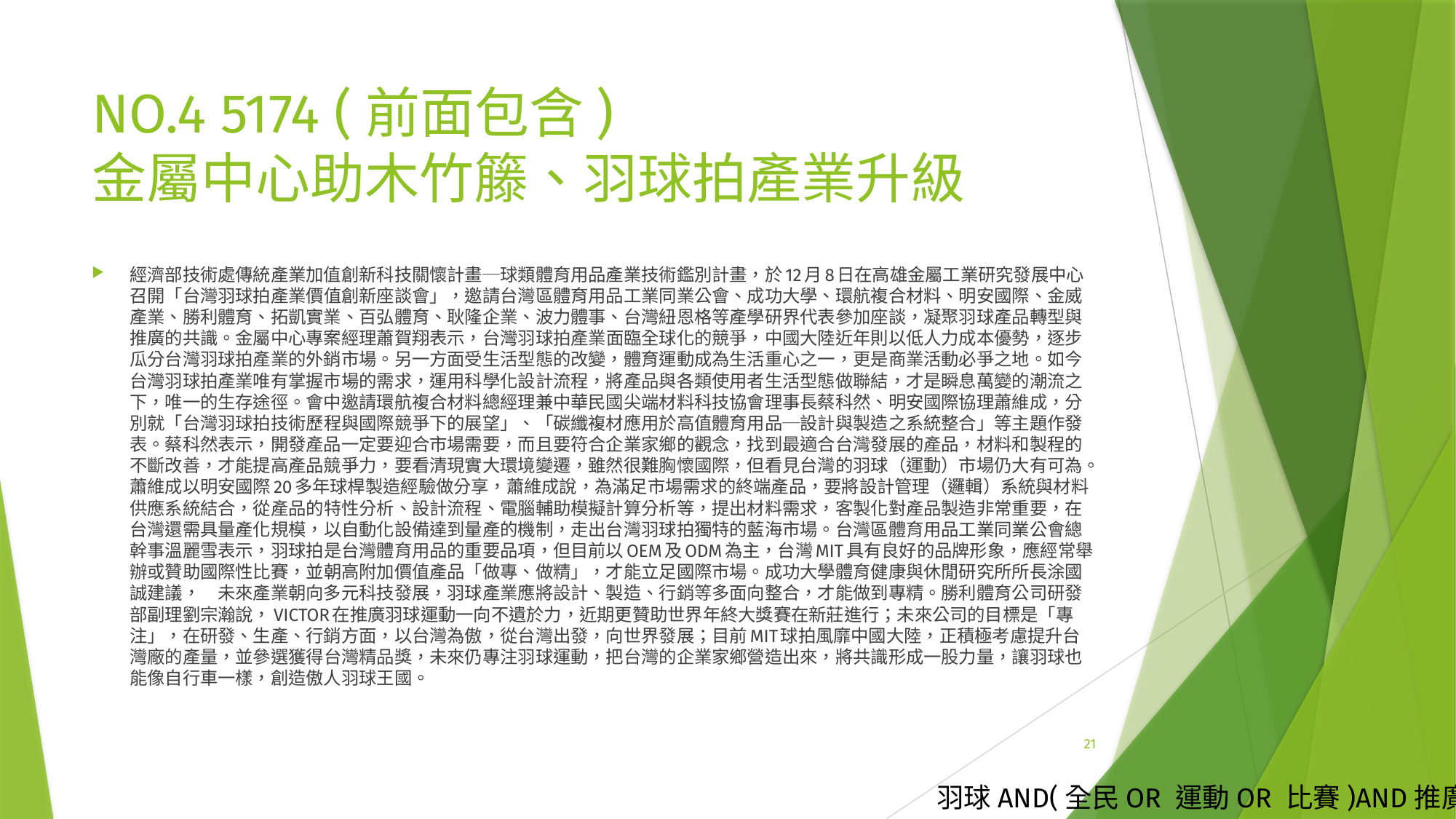

# NO.4 5174 (前面包含) 金屬中心助木竹籐、羽球拍產業升級
經濟部技術處傳統產業加值創新科技關懷計畫─球類體育用品產業技術鑑別計畫，於12月8日在高雄金屬工業研究發展中心召開「台灣羽球拍產業價值創新座談會」，邀請台灣區體育用品工業同業公會、成功大學、環航複合材料、明安國際、金威產業、勝利體育、拓凱實業、百弘體育、耿隆企業、波力體事、台灣紐恩格等產學研界代表參加座談，凝聚羽球產品轉型與推廣的共識。金屬中心專案經理蕭賀翔表示，台灣羽球拍產業面臨全球化的競爭，中國大陸近年則以低人力成本優勢，逐步瓜分台灣羽球拍產業的外銷市場。另一方面受生活型態的改變，體育運動成為生活重心之一，更是商業活動必爭之地。如今台灣羽球拍產業唯有掌握市場的需求，運用科學化設計流程，將產品與各類使用者生活型態做聯結，才是瞬息萬變的潮流之下，唯一的生存途徑。會中邀請環航複合材料總經理兼中華民國尖端材料科技協會理事長蔡科然、明安國際協理蕭維成，分別就「台灣羽球拍技術歷程與國際競爭下的展望」、「碳纖複材應用於高值體育用品─設計與製造之系統整合」等主題作發表。蔡科然表示，開發產品一定要迎合市場需要，而且要符合企業家鄉的觀念，找到最適合台灣發展的產品，材料和製程的不斷改善，才能提高產品競爭力，要看清現實大環境變遷，雖然很難胸懷國際，但看見台灣的羽球（運動）市場仍大有可為。蕭維成以明安國際20多年球桿製造經驗做分享，蕭維成說，為滿足市場需求的終端產品，要將設計管理（邏輯）系統與材料供應系統結合，從產品的特性分析、設計流程、電腦輔助模擬計算分析等，提出材料需求，客製化對產品製造非常重要，在台灣還需具量產化規模，以自動化設備達到量產的機制，走出台灣羽球拍獨特的藍海市場。台灣區體育用品工業同業公會總幹事溫麗雪表示，羽球拍是台灣體育用品的重要品項，但目前以OEM及ODM為主，台灣MIT具有良好的品牌形象，應經常舉辦或贊助國際性比賽，並朝高附加價值產品「做專、做精」，才能立足國際市場。成功大學體育健康與休閒研究所所長涂國誠建議，　未來產業朝向多元科技發展，羽球產業應將設計、製造、行銷等多面向整合，才能做到專精。勝利體育公司研發部副理劉宗瀚說，VICTOR在推廣羽球運動一向不遺於力，近期更贊助世界年終大獎賽在新莊進行；未來公司的目標是「專注」，在研發、生產、行銷方面，以台灣為傲，從台灣出發，向世界發展；目前MIT球拍風靡中國大陸，正積極考慮提升台灣廠的產量，並參選獲得台灣精品獎，未來仍專注羽球運動，把台灣的企業家鄉營造出來，將共識形成一股力量，讓羽球也能像自行車一樣，創造傲人羽球王國。
21